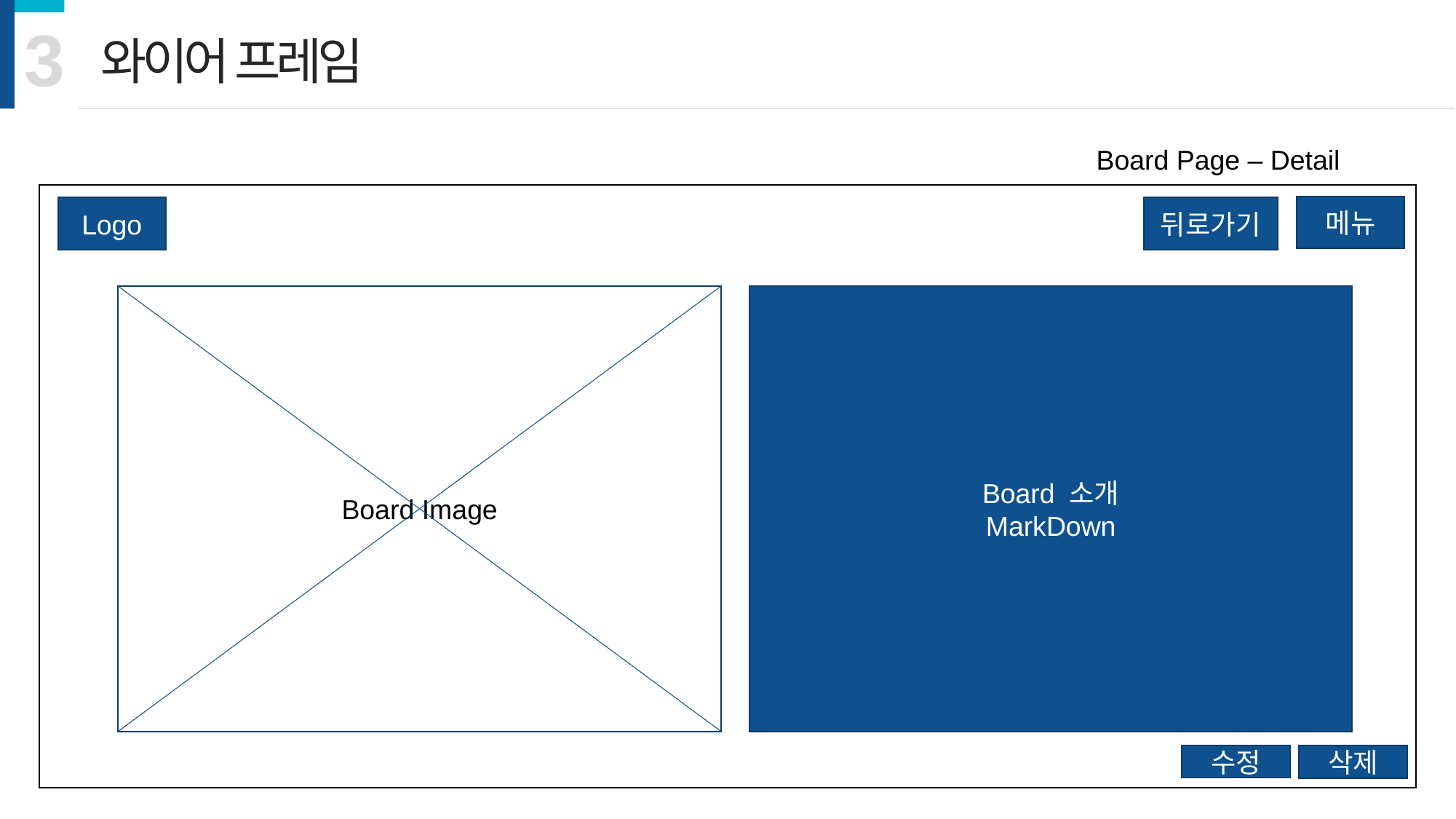

3
와이어 프레임
Board Page – Detail

메뉴
Logo
뒤로가기
Board Image
Board 소개
MarkDown
수정
삭제